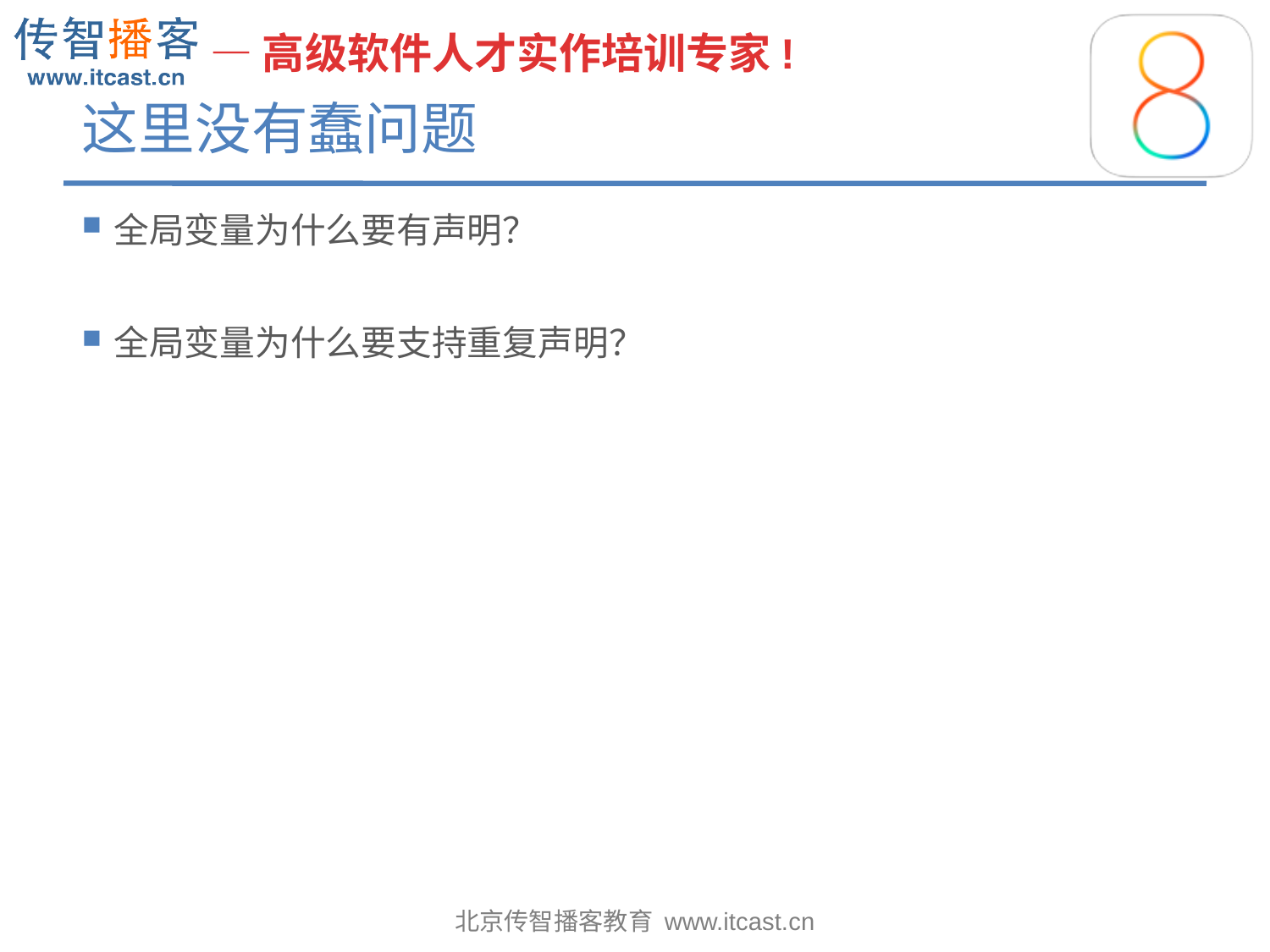

# 这里没有蠢问题
全局变量为什么要有声明？

全局变量为什么要支持重复声明？